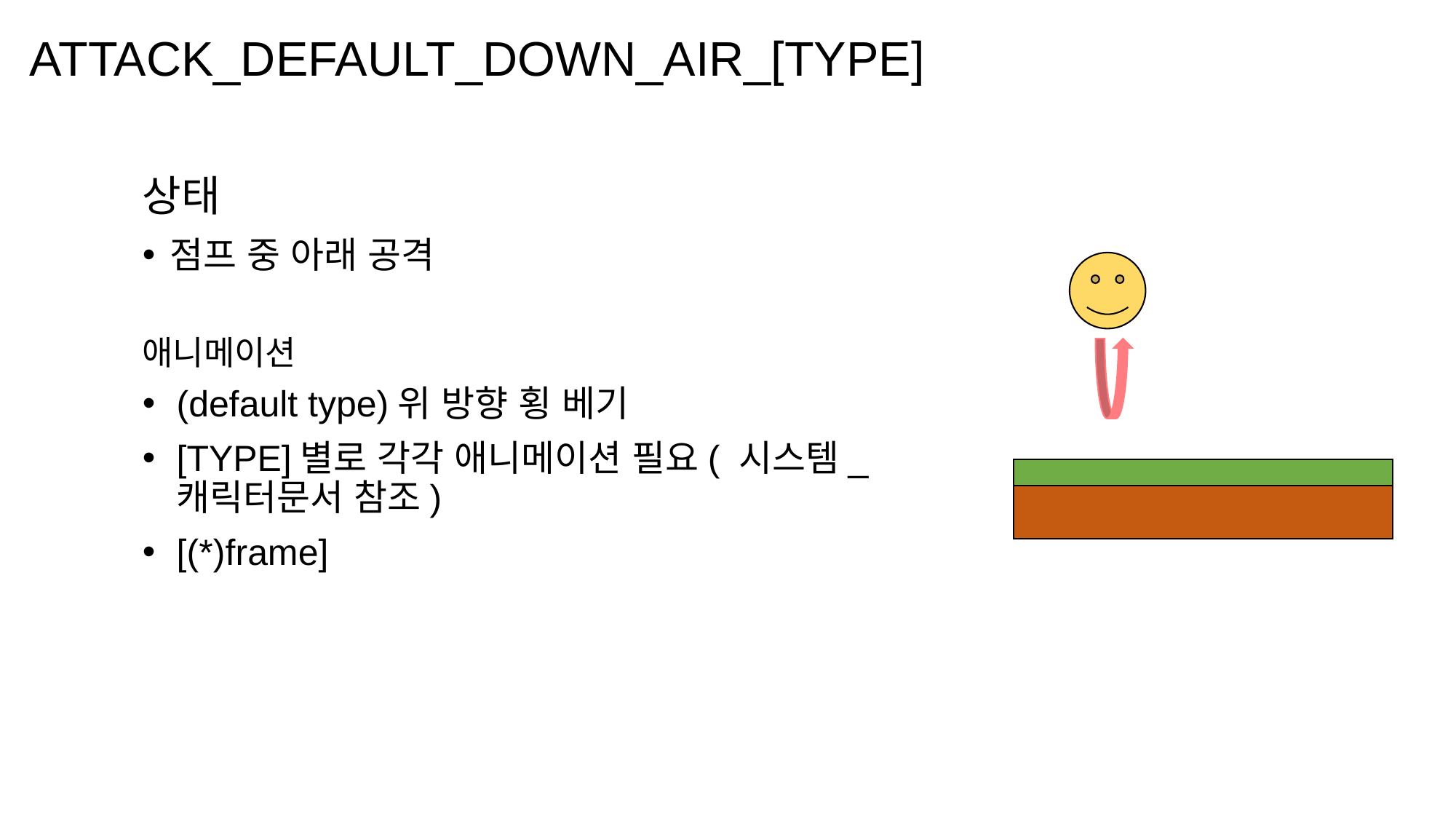

# ATTACK_DEFAULT_DOWN_AIR_[TYPE]
상태
점프 중 아래 공격

애니메이션

(default type)위 방향 횡 베기
[TYPE]별로 각각 애니메이션 필요( 시스템_캐릭터문서 참조)
[(*)frame]